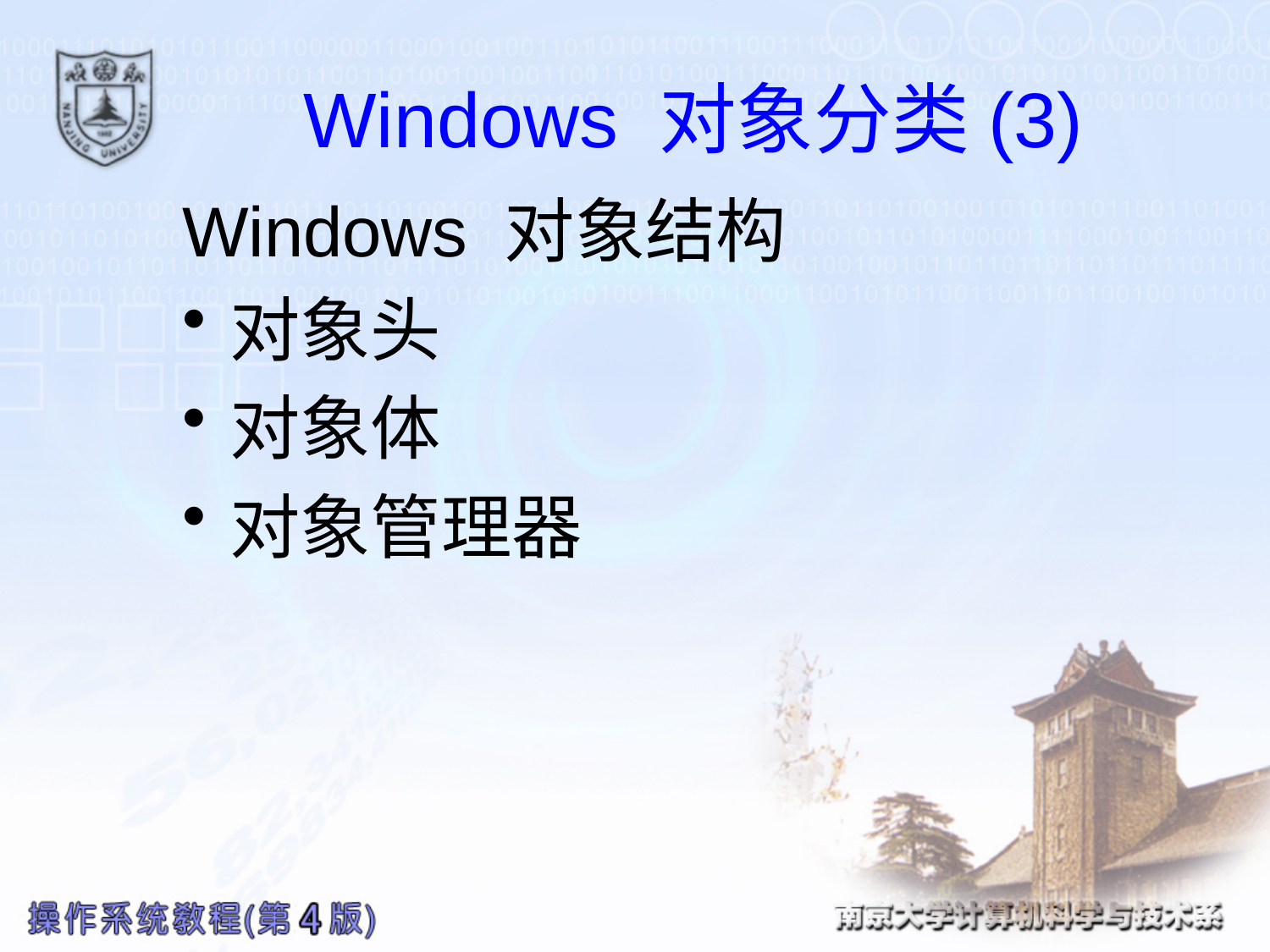

# Windows 对象分类(3)
Windows 对象结构
对象头
对象体
对象管理器